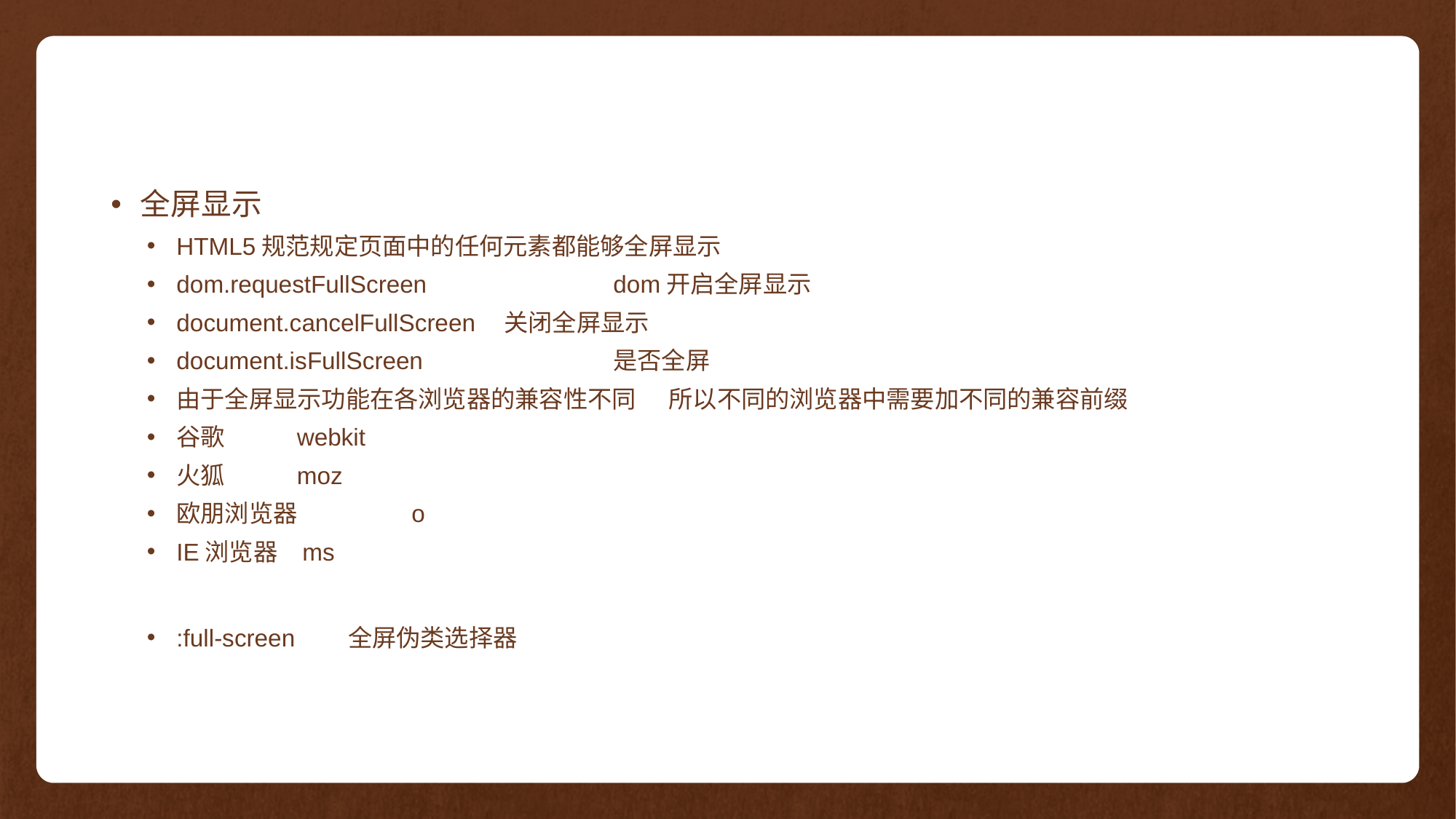

全屏显示
HTML5规范规定页面中的任何元素都能够全屏显示
dom.requestFullScreen		dom开启全屏显示
document.cancelFullScreen	关闭全屏显示
document.isFullScreen		是否全屏
由于全屏显示功能在各浏览器的兼容性不同      所以不同的浏览器中需要加不同的兼容前缀
谷歌	 webkit
火狐	 moz
欧朋浏览器	  o
IE浏览器 	  ms

:full-screen       全屏伪类选择器